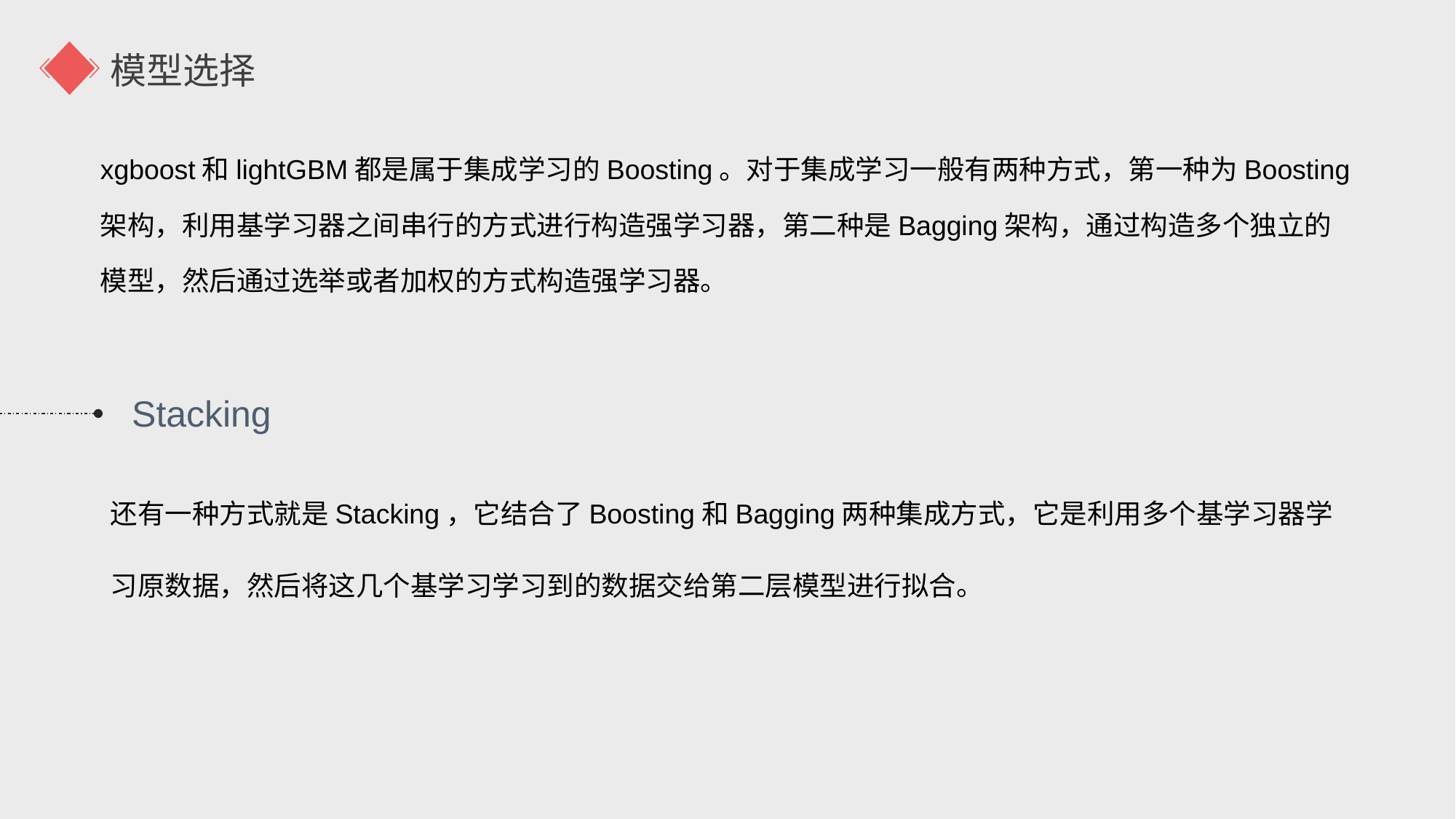

模型选择
xgboost和lightGBM都是属于集成学习的Boosting。对于集成学习一般有两种方式，第一种为Boosting架构，利用基学习器之间串行的方式进行构造强学习器，第二种是Bagging架构，通过构造多个独立的模型，然后通过选举或者加权的方式构造强学习器。
Stacking
还有一种方式就是Stacking，它结合了Boosting和Bagging两种集成方式，它是利用多个基学习器学习原数据，然后将这几个基学习学习到的数据交给第二层模型进行拟合。